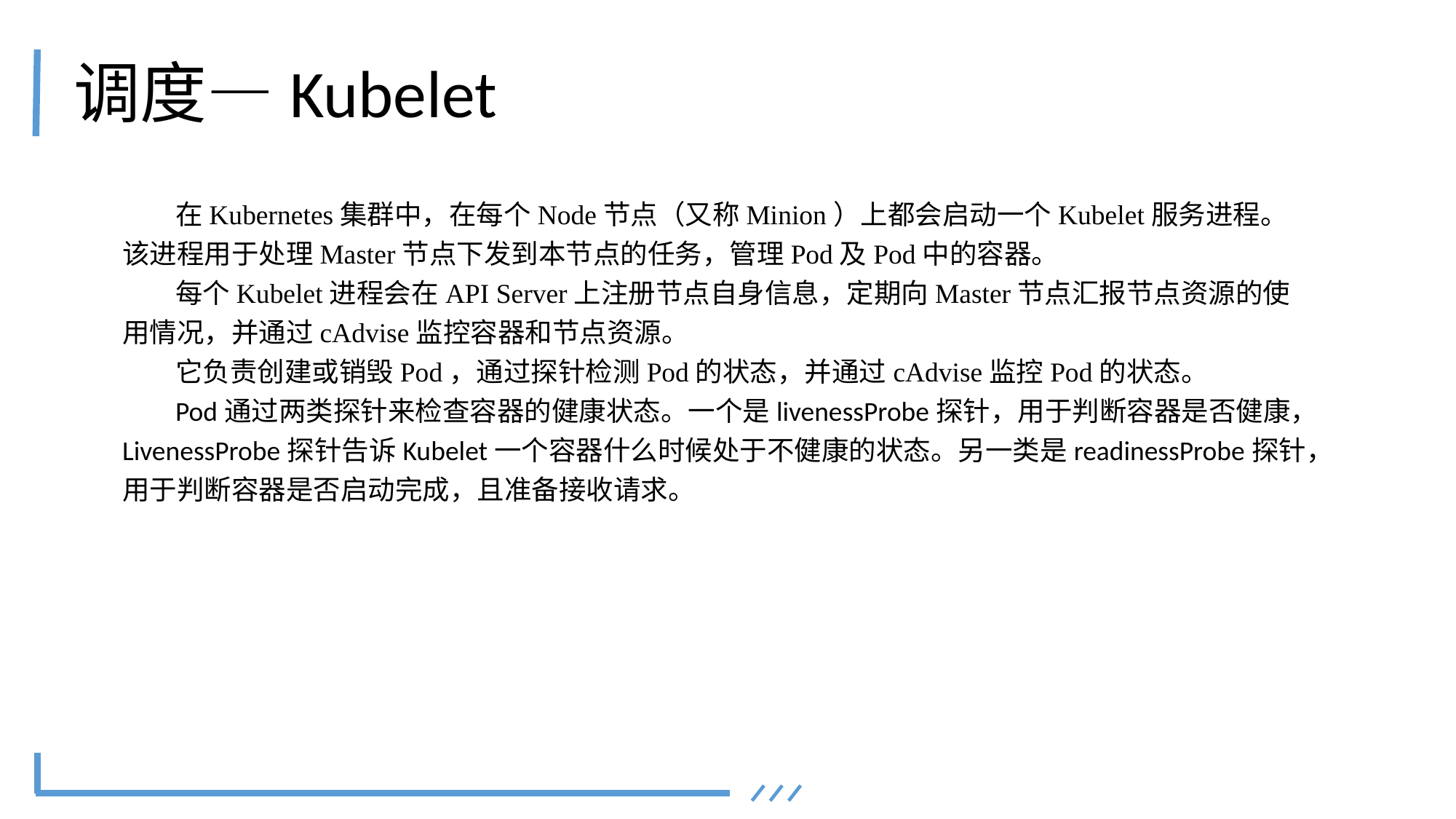

# 调度—Kubelet
在Kubernetes集群中，在每个Node节点（又称Minion）上都会启动一个Kubelet服务进程。该进程用于处理Master节点下发到本节点的任务，管理Pod及Pod中的容器。
每个Kubelet进程会在API Server上注册节点自身信息，定期向Master节点汇报节点资源的使用情况，并通过cAdvise监控容器和节点资源。
它负责创建或销毁Pod，通过探针检测Pod的状态，并通过cAdvise监控Pod的状态。
Pod通过两类探针来检查容器的健康状态。一个是livenessProbe探针，用于判断容器是否健康，LivenessProbe探针告诉Kubelet一个容器什么时候处于不健康的状态。另一类是readinessProbe探针，用于判断容器是否启动完成，且准备接收请求。